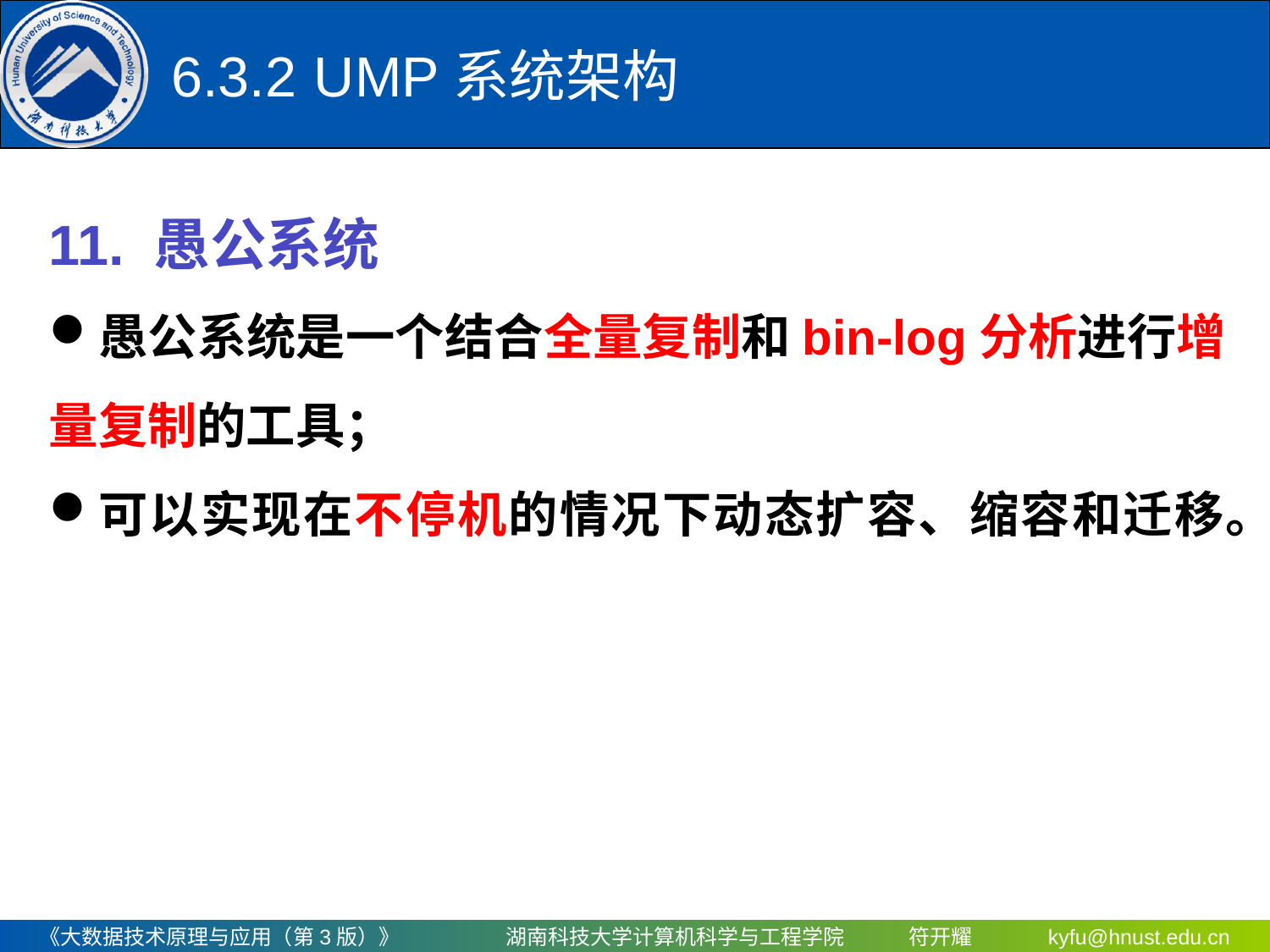

# 6.3.2	 UMP系统架构
11. 愚公系统
愚公系统是一个结合全量复制和bin-log分析进行增量复制的工具；
可以实现在不停机的情况下动态扩容、缩容和迁移。